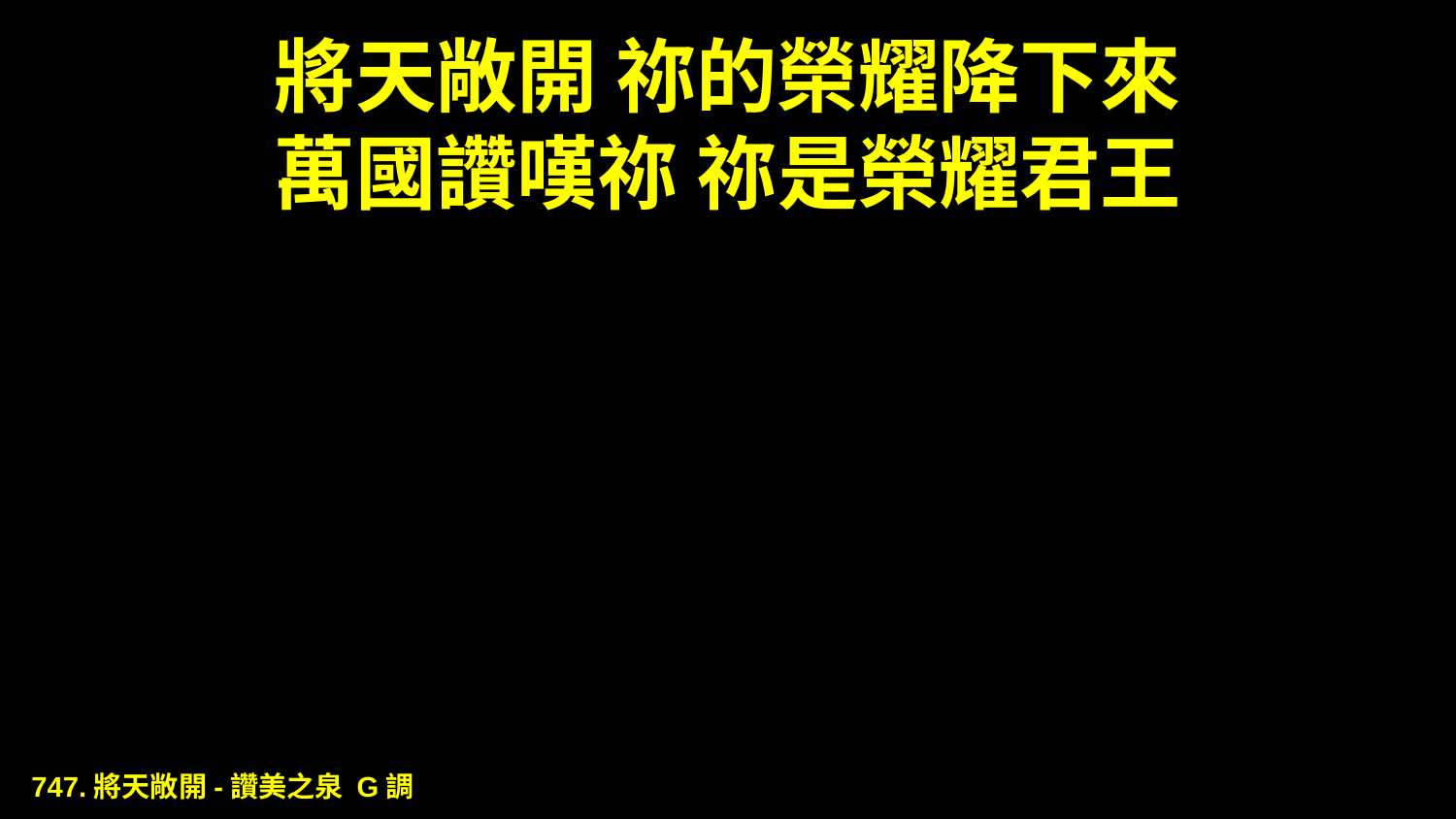

# 將天敞開 祢的榮耀降下來 萬國讚嘆祢 祢是榮耀君王
747.將天敞開-讚美之泉 G調